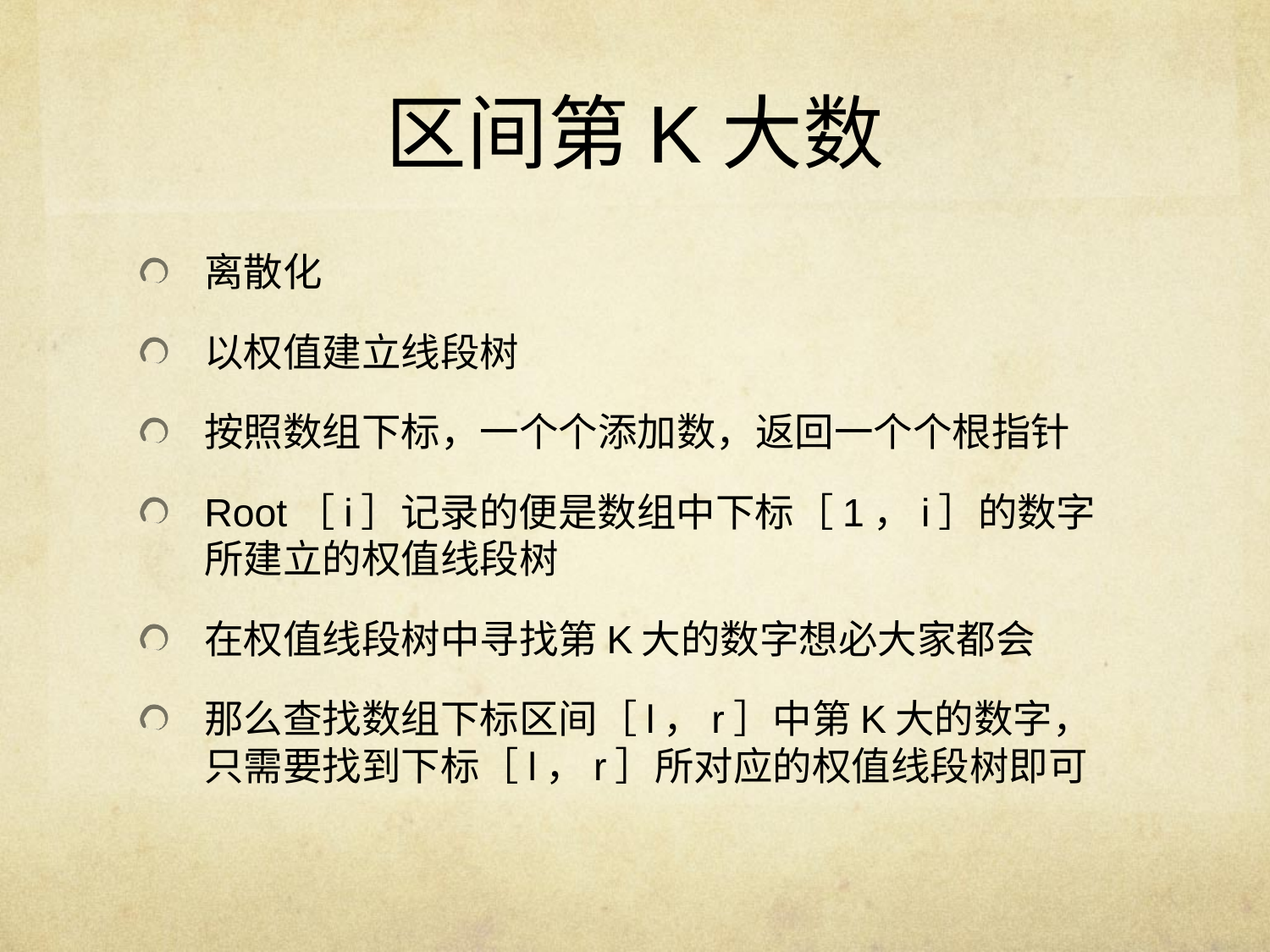

# 区间第K大数
离散化
以权值建立线段树
按照数组下标，一个个添加数，返回一个个根指针
Root［i］记录的便是数组中下标［1，i］的数字所建立的权值线段树
在权值线段树中寻找第K大的数字想必大家都会
那么查找数组下标区间［l，r］中第K大的数字，只需要找到下标［l，r］所对应的权值线段树即可